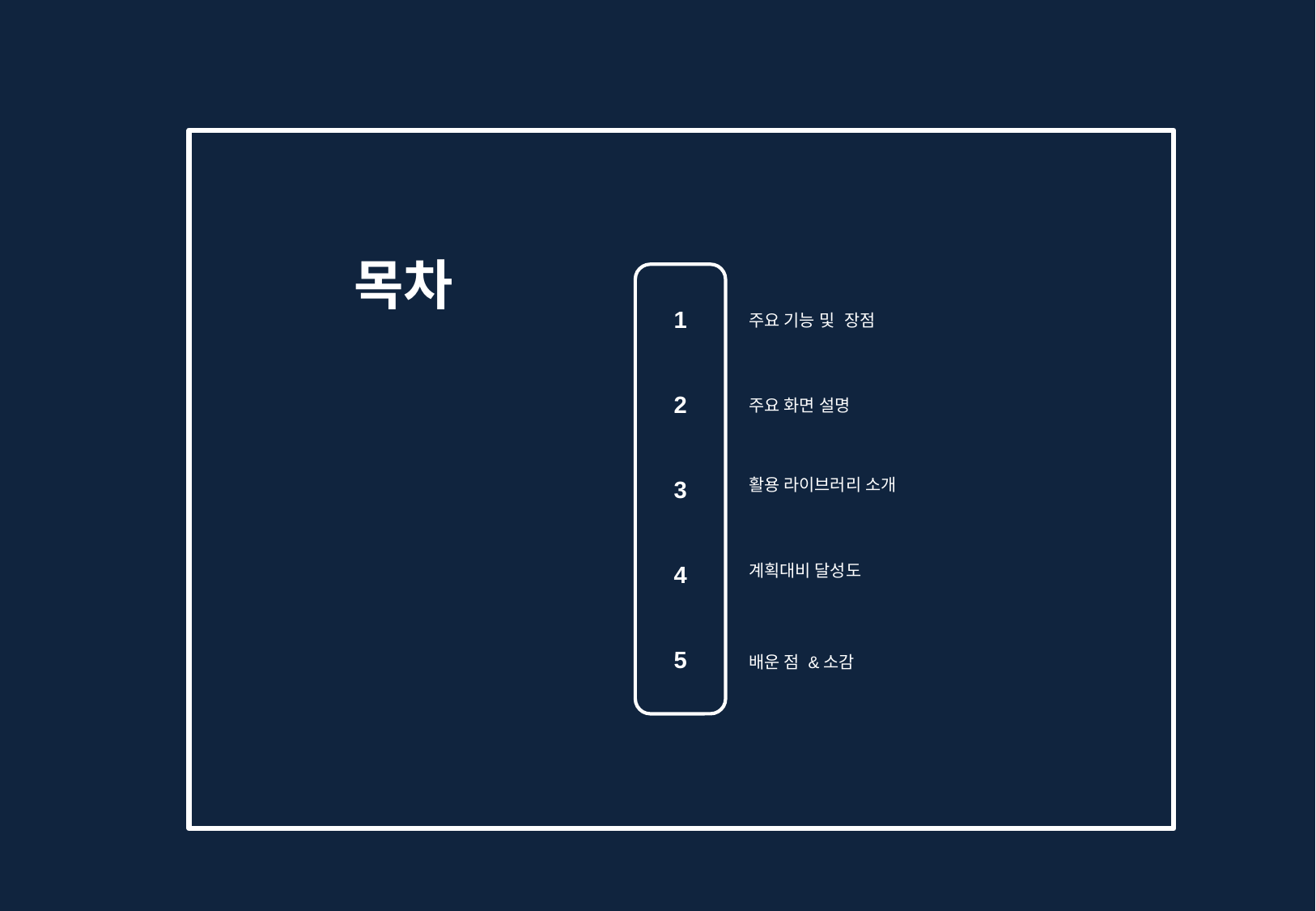

목차

1

2

3

4

5

주요 기능 및  장점
주요 화면 설명
활용 라이브러리 소개
계획대비 달성도
배운 점 &소감